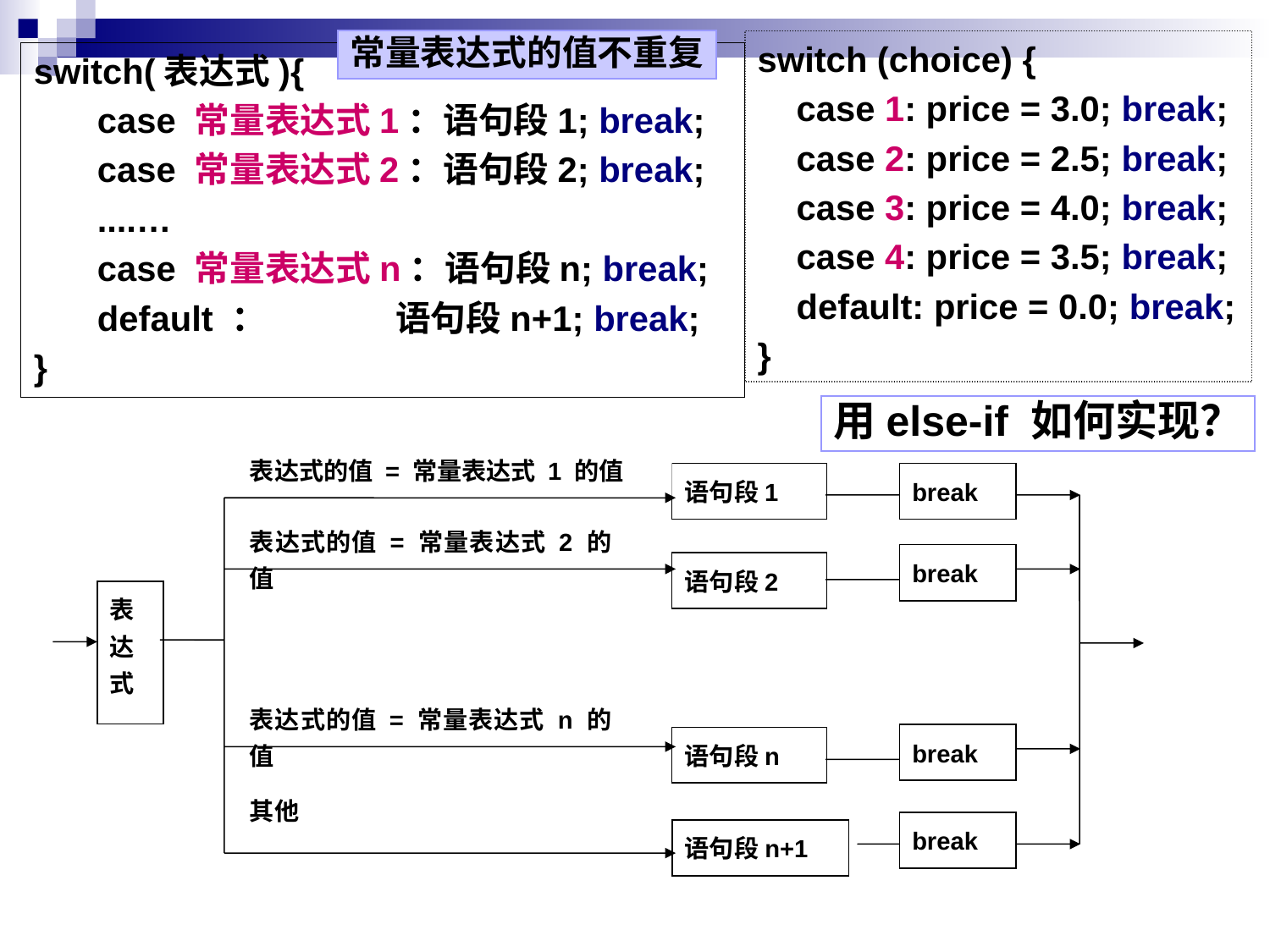

常量表达式的值不重复
switch (choice) {
    case 1: price = 3.0; break;
    case 2: price = 2.5; break;
    case 3: price = 4.0; break;
    case 4: price = 3.5; break;
    default: price = 0.0; break;
}
switch(表达式){
case 常量表达式1：语句段1; break;
case 常量表达式2：语句段2; break;
....…
case 常量表达式n：语句段n; break;
default ：                语句段n+1; break;
}
用else-if 如何实现？
表达式的值 = 常量表达式 1 的值
break
语句段1

表达式的值 = 常量表达式 2 的值
break
语句段2

表达式

表达式的值 = 常量表达式 n 的值
break
语句段n

其他
break
语句段n+1